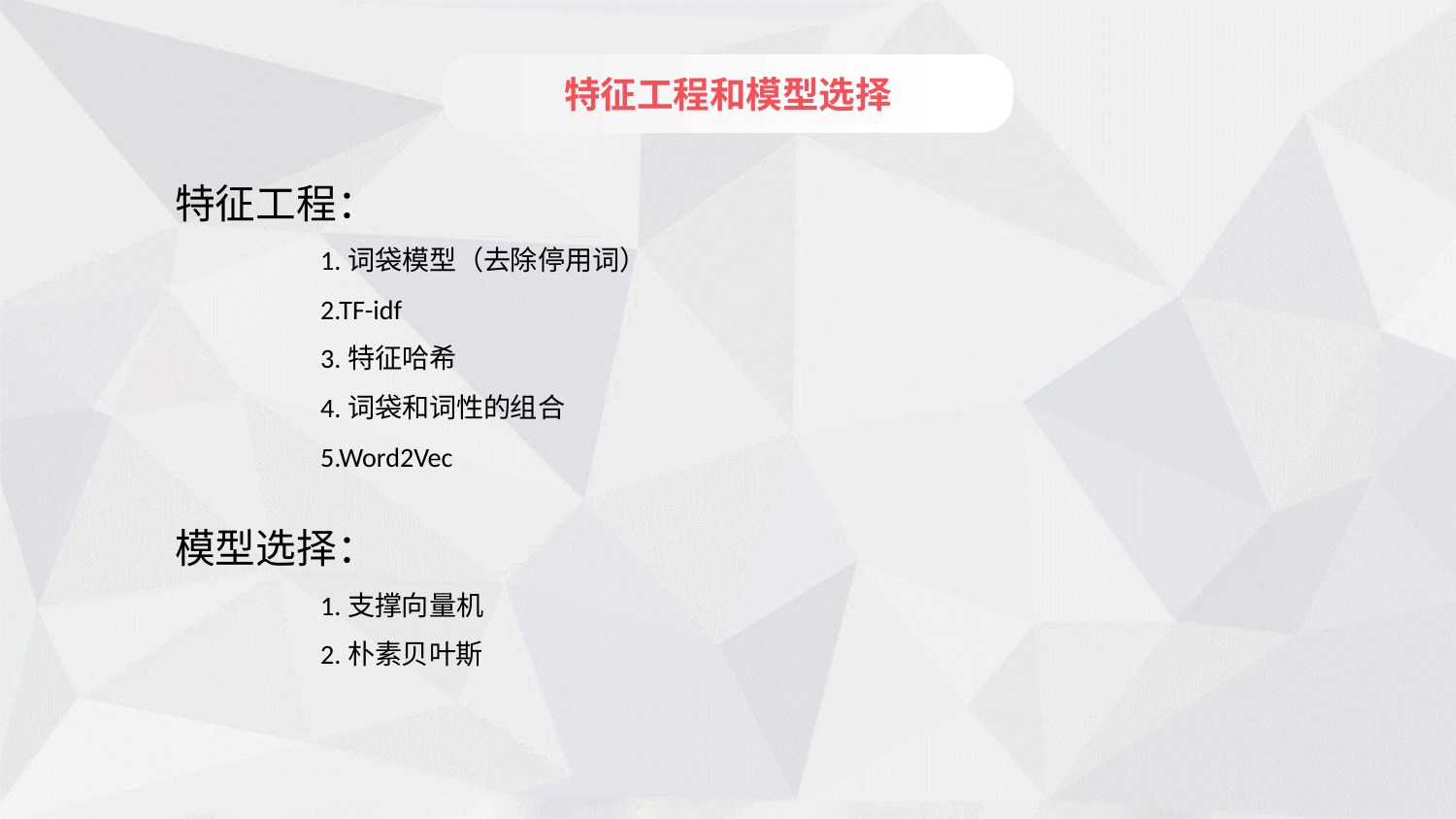

特征工程和模型选择
特征工程：
	1.词袋模型（去除停用词）
	2.TF-idf
	3.特征哈希
	4.词袋和词性的组合
	5.Word2Vec

模型选择：
	1.支撑向量机
	2.朴素贝叶斯